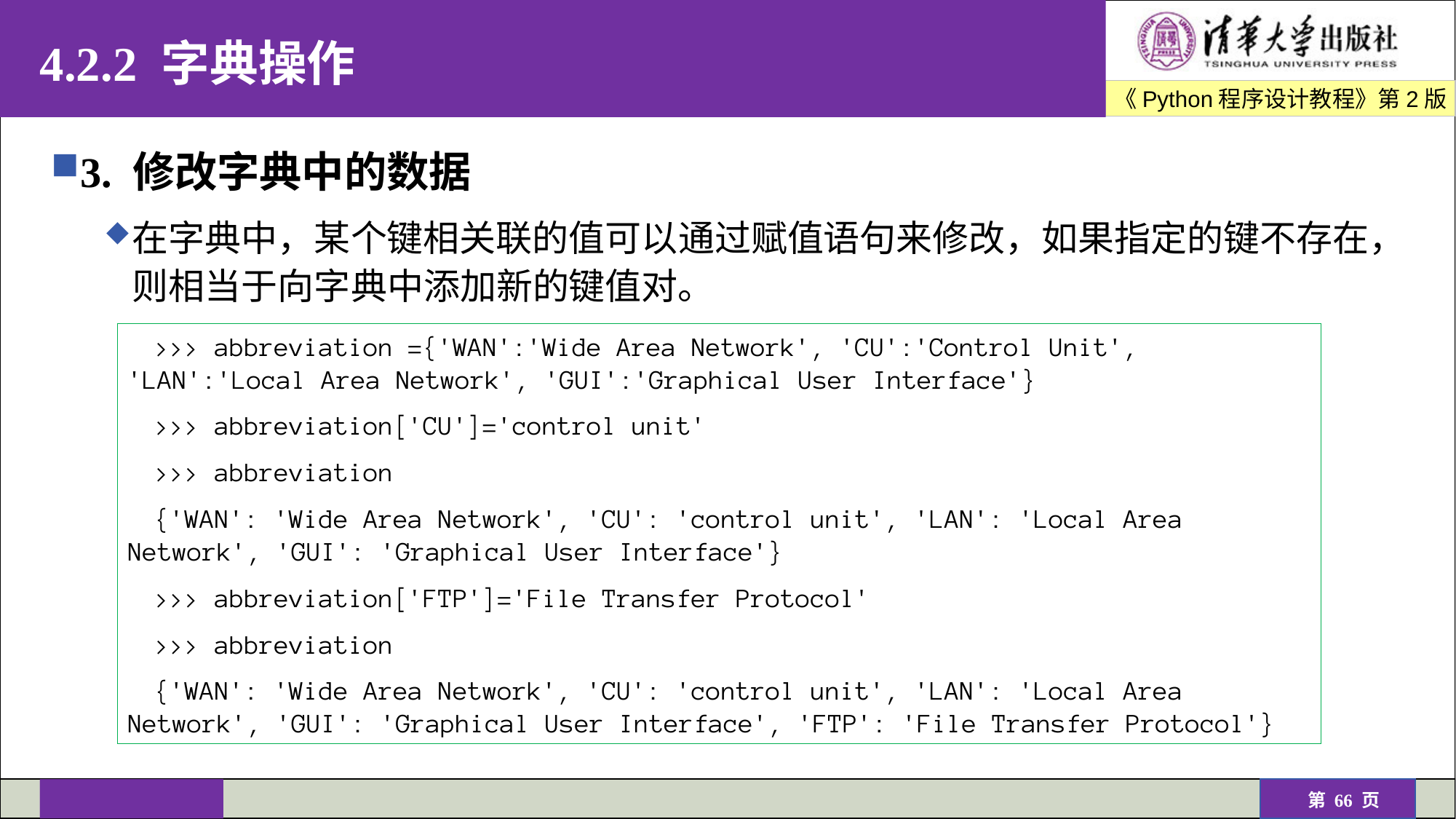

# 4.2.2 字典操作
3. 修改字典中的数据
在字典中，某个键相关联的值可以通过赋值语句来修改，如果指定的键不存在，则相当于向字典中添加新的键值对。
>>> abbreviation ={'WAN':'Wide Area Network', 'CU':'Control Unit', 'LAN':'Local Area Network', 'GUI':'Graphical User Interface'}
>>> abbreviation['CU']='control unit'
>>> abbreviation
{'WAN': 'Wide Area Network', 'CU': 'control unit', 'LAN': 'Local Area Network', 'GUI': 'Graphical User Interface'}
>>> abbreviation['FTP']='File Transfer Protocol'
>>> abbreviation
{'WAN': 'Wide Area Network', 'CU': 'control unit', 'LAN': 'Local Area Network', 'GUI': 'Graphical User Interface', 'FTP': 'File Transfer Protocol'}